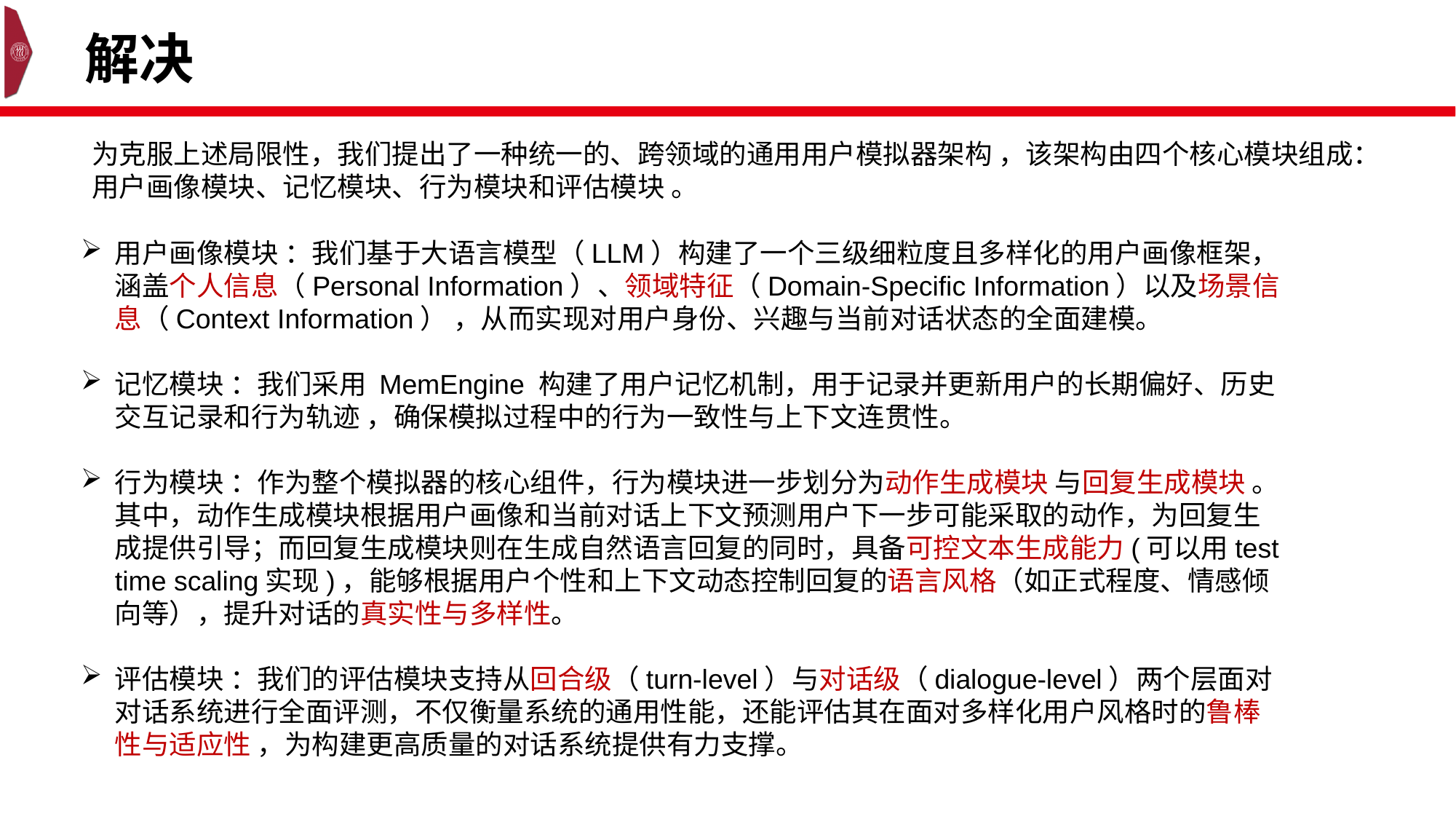

解决
为克服上述局限性，我们提出了一种统一的、跨领域的通用用户模拟器架构 ，该架构由四个核心模块组成：用户画像模块、记忆模块、行为模块和评估模块 。
用户画像模块 ：我们基于大语言模型（LLM）构建了一个三级细粒度且多样化的用户画像框架，涵盖个人信息（Personal Information）、领域特征（Domain-Specific Information）以及场景信息（Context Information） ，从而实现对用户身份、兴趣与当前对话状态的全面建模。

记忆模块 ：我们采用 MemEngine 构建了用户记忆机制，用于记录并更新用户的长期偏好、历史交互记录和行为轨迹 ，确保模拟过程中的行为一致性与上下文连贯性。

行为模块 ：作为整个模拟器的核心组件，行为模块进一步划分为动作生成模块 与回复生成模块 。其中，动作生成模块根据用户画像和当前对话上下文预测用户下一步可能采取的动作，为回复生成提供引导；而回复生成模块则在生成自然语言回复的同时，具备可控文本生成能力(可以用test time scaling实现)，能够根据用户个性和上下文动态控制回复的语言风格（如正式程度、情感倾向等），提升对话的真实性与多样性。

评估模块 ：我们的评估模块支持从回合级（turn-level）与对话级（dialogue-level）两个层面对对话系统进行全面评测，不仅衡量系统的通用性能，还能评估其在面对多样化用户风格时的鲁棒性与适应性 ，为构建更高质量的对话系统提供有力支撑。